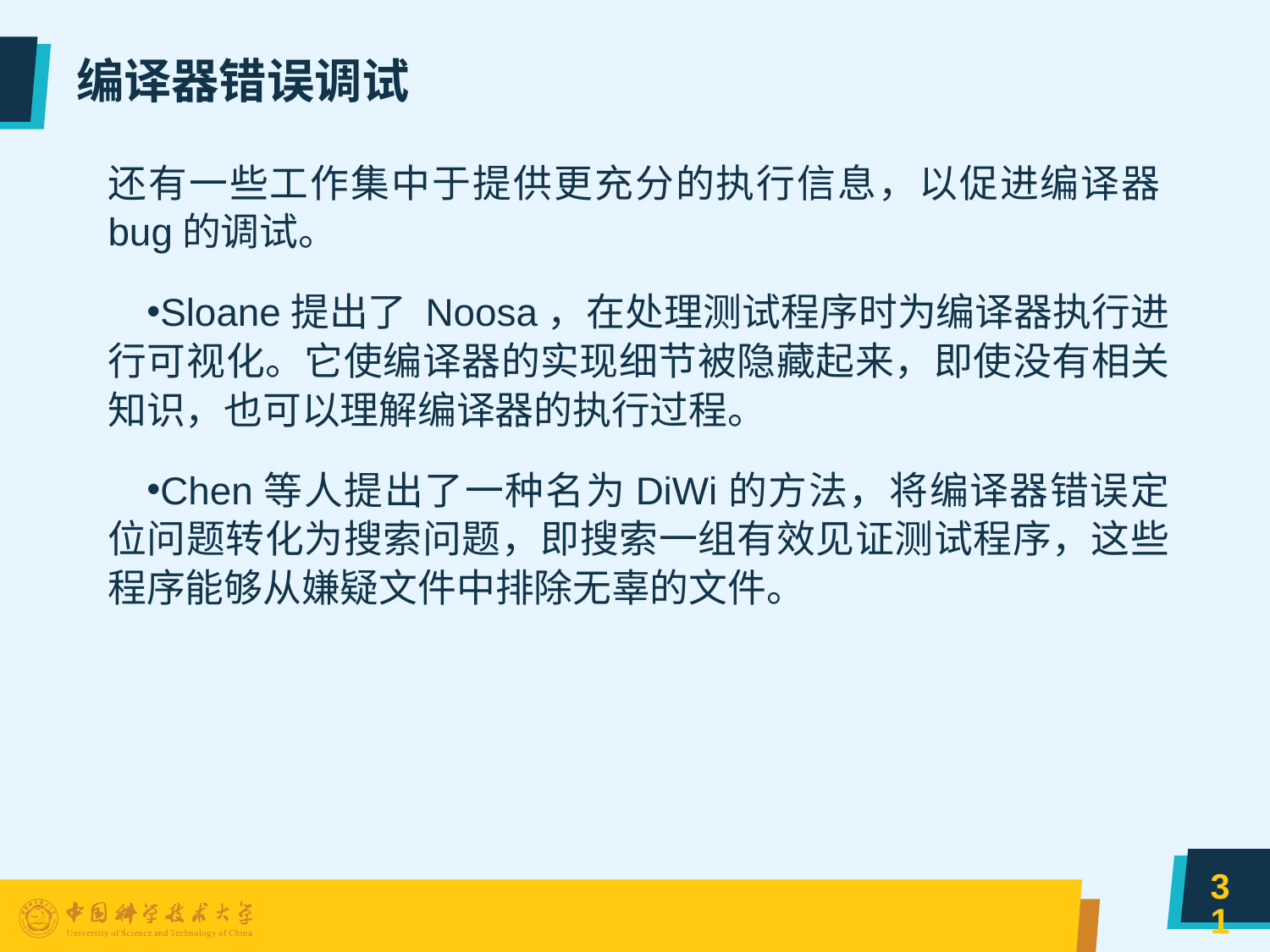

# 编译器错误调试
还有一些工作集中于提供更充分的执行信息，以促进编译器bug的调试。
Sloane提出了 Noosa，在处理测试程序时为编译器执行进行可视化。它使编译器的实现细节被隐藏起来，即使没有相关知识，也可以理解编译器的执行过程。
Chen等人提出了一种名为DiWi的方法，将编译器错误定位问题转化为搜索问题，即搜索一组有效见证测试程序，这些程序能够从嫌疑文件中排除无辜的文件。
31